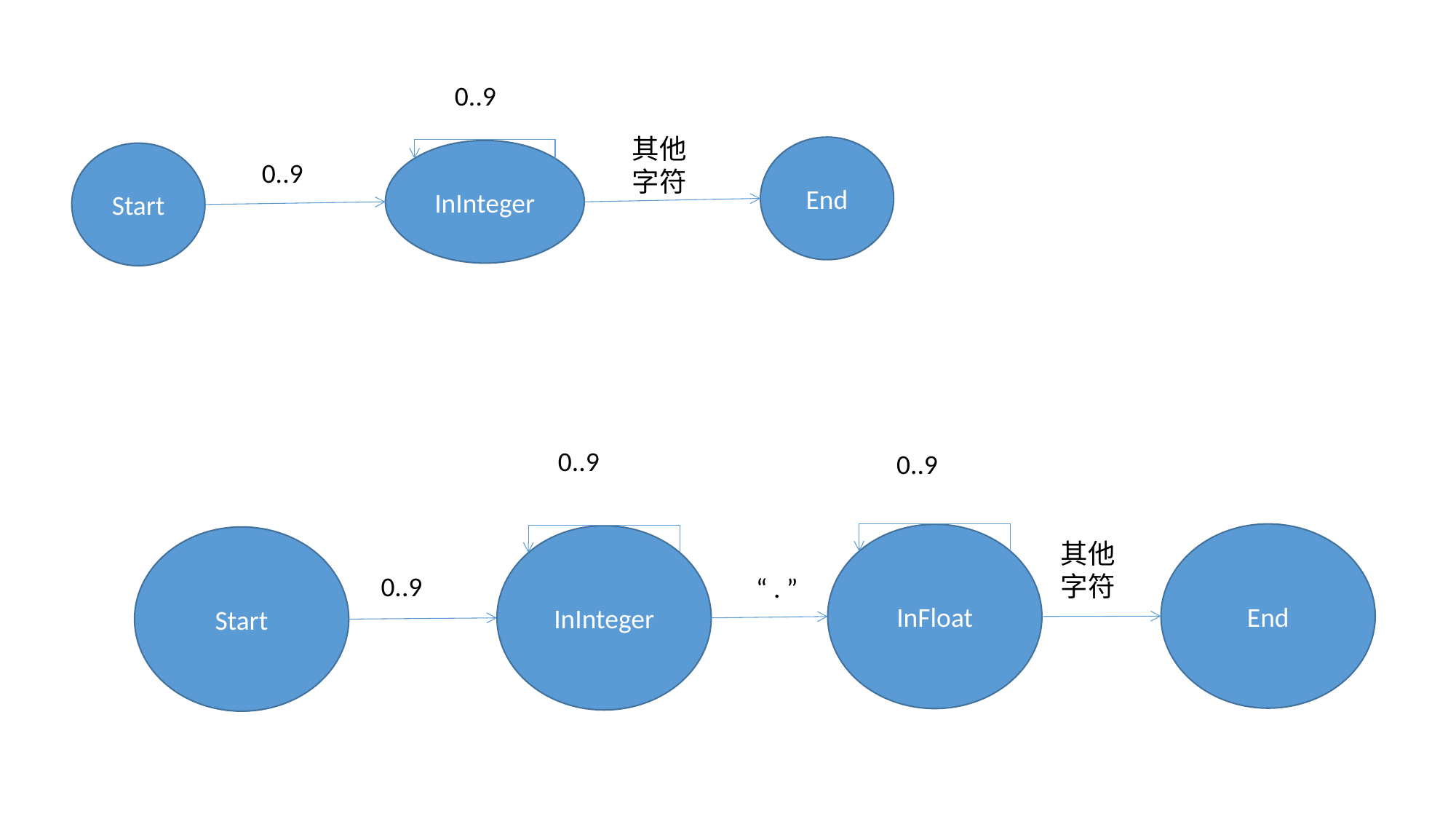

0..9
其他字符
End
InInteger
Start
0..9
0..9
0..9
End
InFloat
InInteger
Start
其他字符
0..9
“ . ”